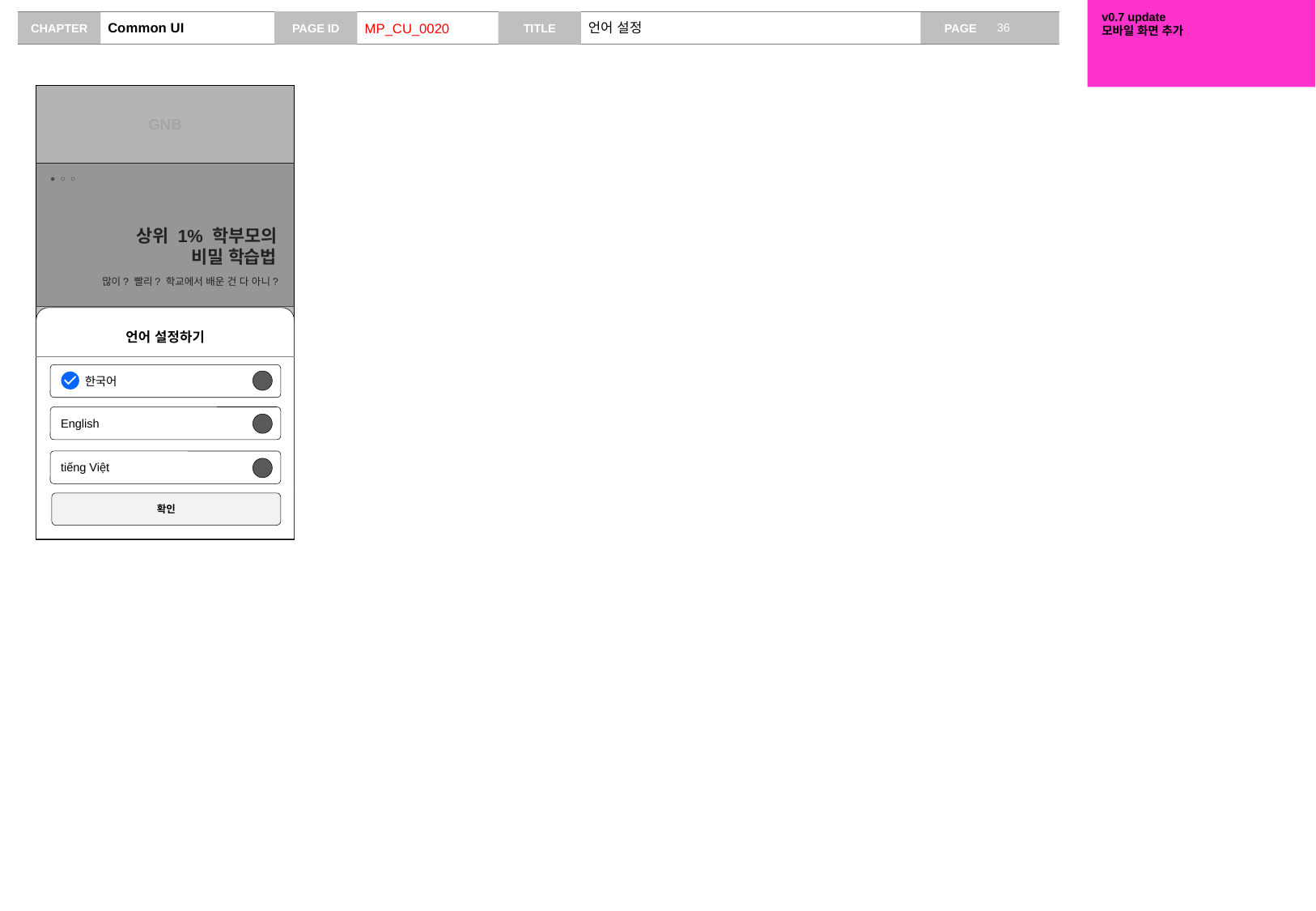

v0.7 update
모바일 화면 추가
# Common UI
MP_CU_0020
언어 설정

GNB

●○○
상위 1% 학부모의
비밀 학습법
많이? 빨리? 학교에서 배운 건 다 아니?

김에듀 님을 위한 맞춤 학습
언어 설정하기
김홈런 님을 위한 맞춤 학습
2

공부하고 싶은 2개의 학습이 있어요.
이런 학습은 어때요?
App
icon
앱 타이틀
앱 타이틀
브랜드명
App
icon
앱 타
앱 타
브랜드
Scroll
확인
한국어

English

tiếng Việt